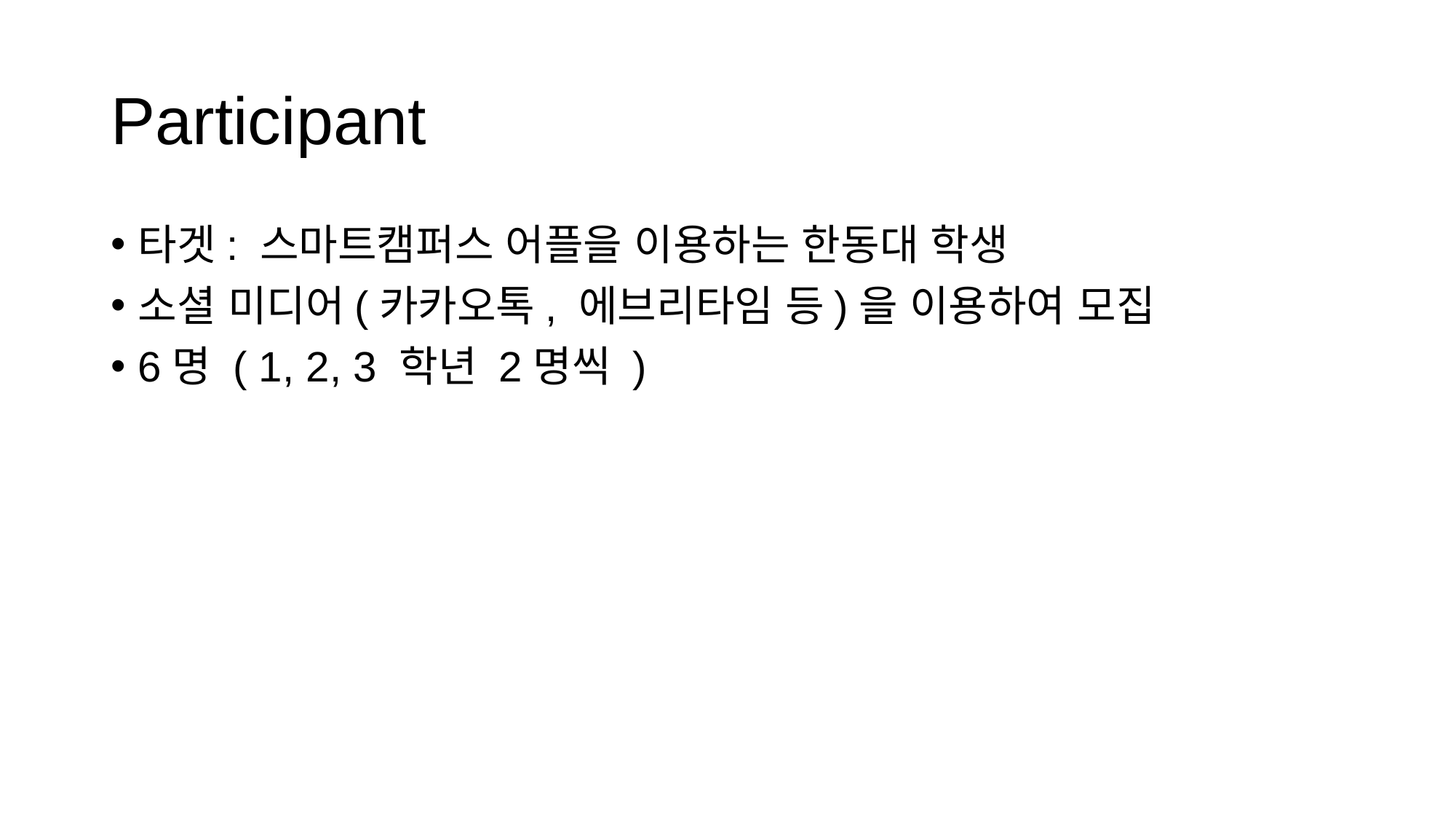

# Participant
타겟: 스마트캠퍼스 어플을 이용하는 한동대 학생
소셜 미디어(카카오톡, 에브리타임 등)을 이용하여 모집
6명 ( 1, 2, 3 학년 2명씩 )